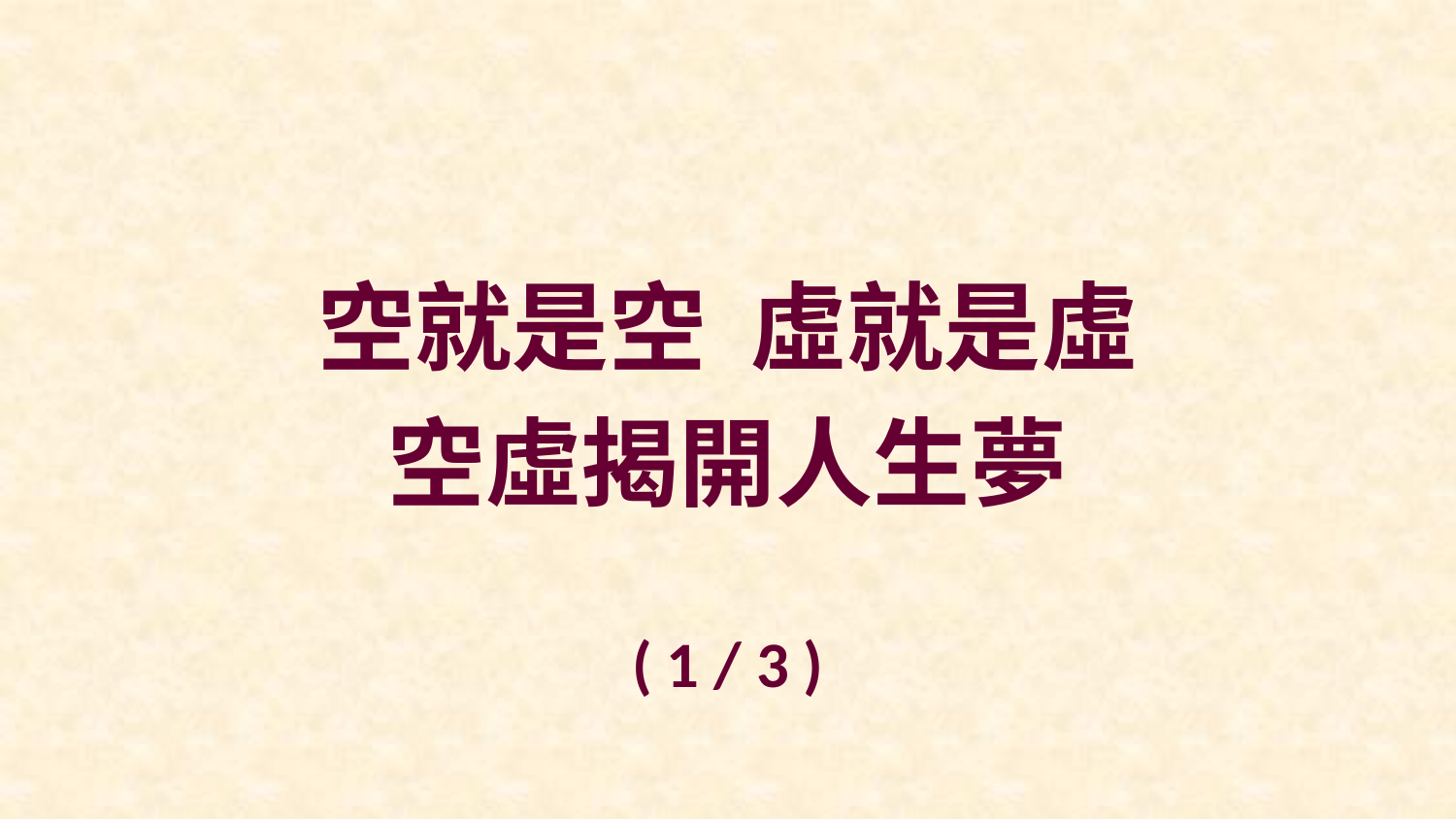

空就是空  虛就是虛
空虛揭開人生夢
( 1 / 3 )